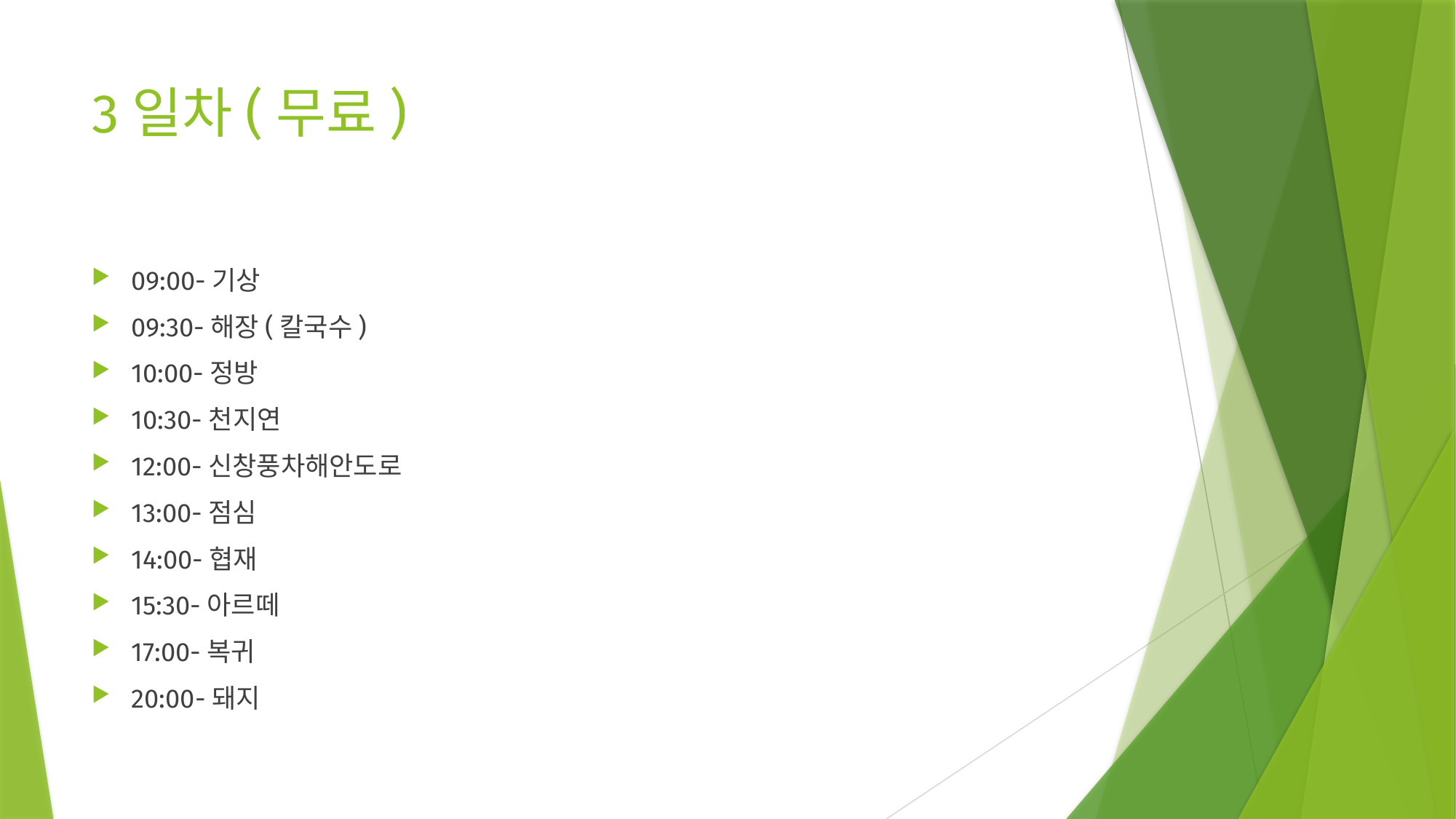

# 3일차(무료)
09:00-기상
09:30-해장(칼국수)
10:00-정방
10:30-천지연
12:00-신창풍차해안도로
13:00-점심
14:00-협재
15:30-아르떼
17:00-복귀
20:00-돼지